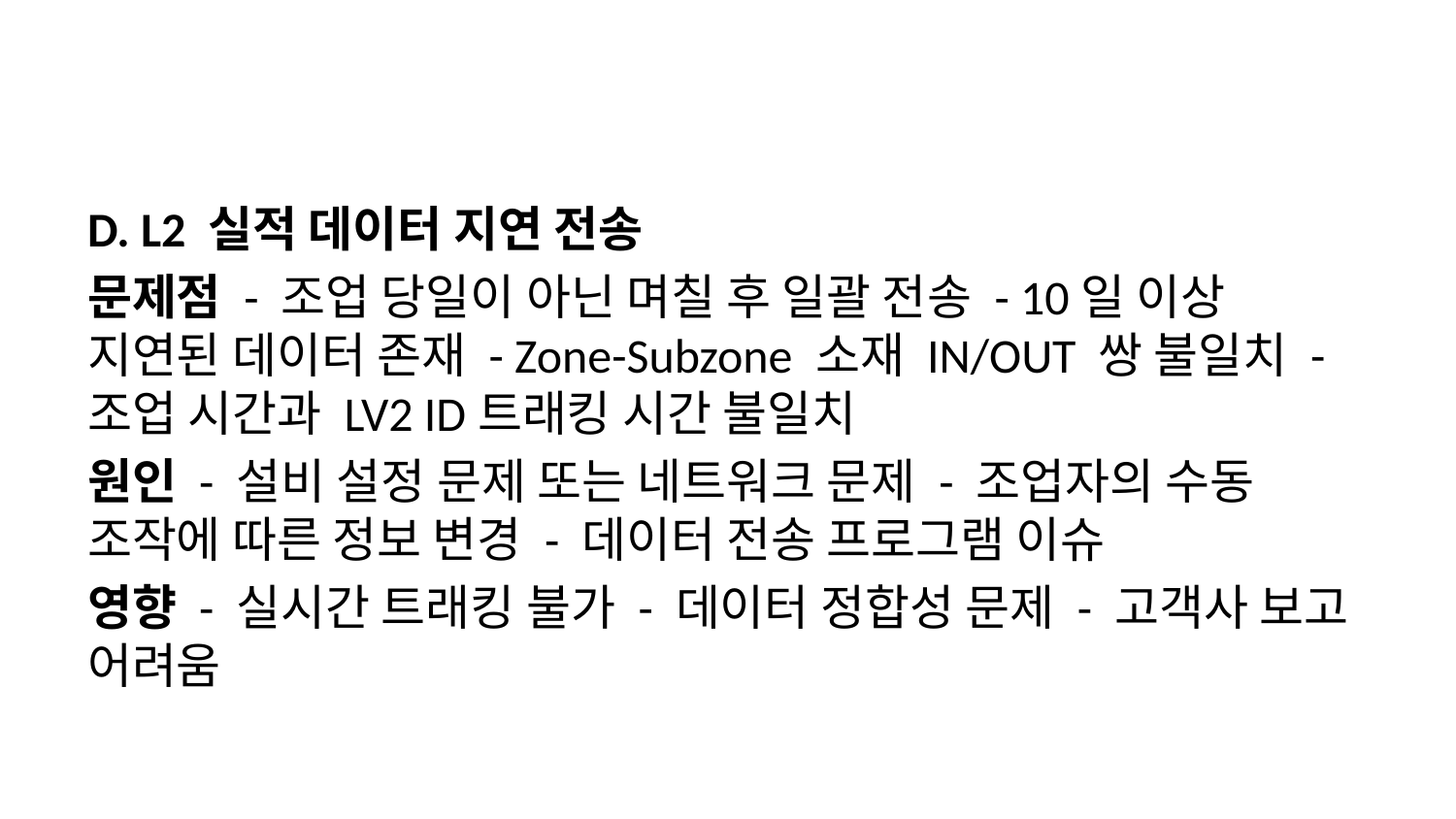

D. L2 실적 데이터 지연 전송
문제점 - 조업 당일이 아닌 며칠 후 일괄 전송 - 10일 이상 지연된 데이터 존재 - Zone-Subzone 소재 IN/OUT 쌍 불일치 - 조업 시간과 LV2 ID트래킹 시간 불일치
원인 - 설비 설정 문제 또는 네트워크 문제 - 조업자의 수동 조작에 따른 정보 변경 - 데이터 전송 프로그램 이슈
영향 - 실시간 트래킹 불가 - 데이터 정합성 문제 - 고객사 보고 어려움